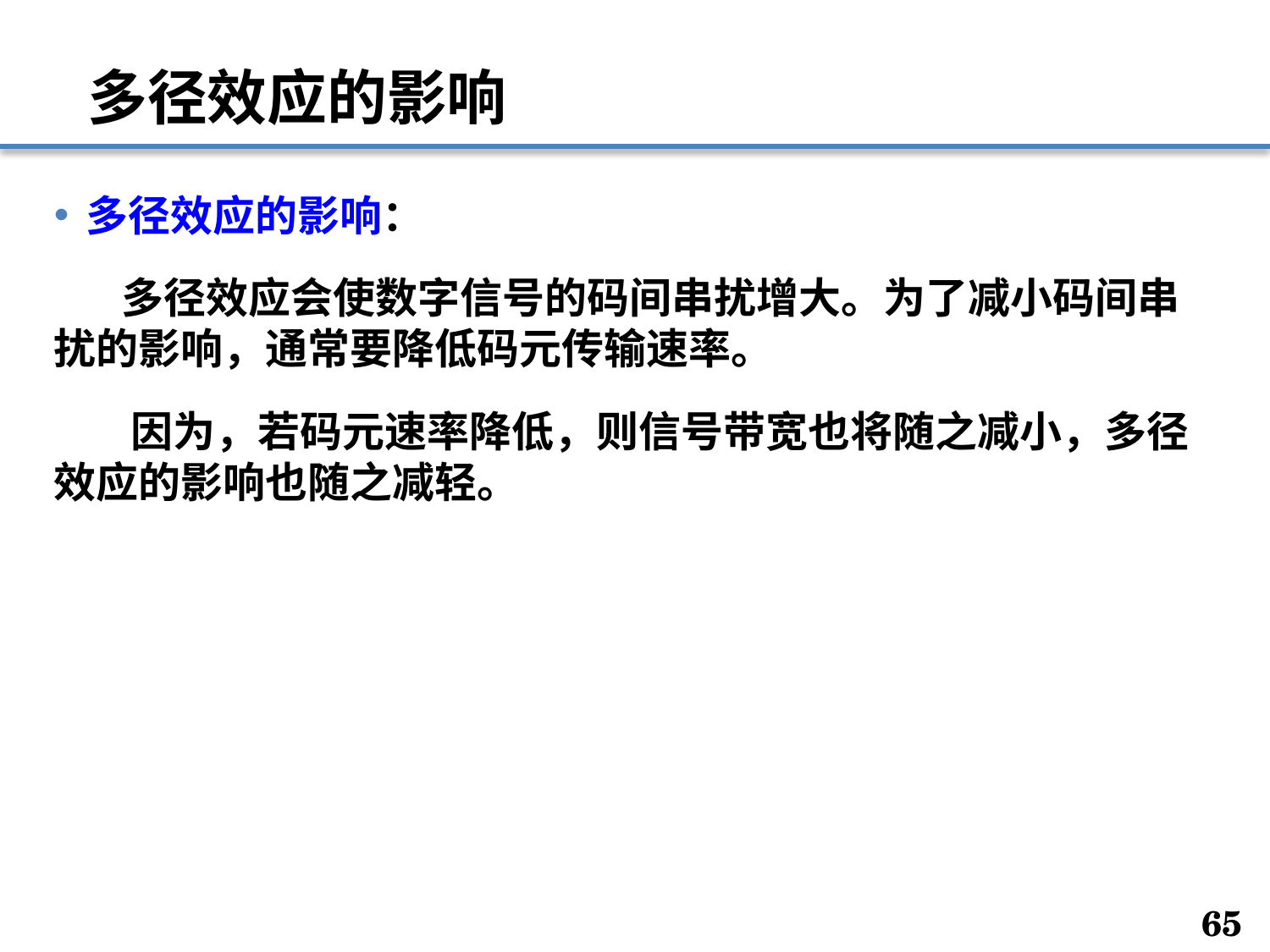

# 多径效应的影响
多径效应的影响：
      多径效应会使数字信号的码间串扰增大。为了减小码间串扰的影响，通常要降低码元传输速率。
       因为，若码元速率降低，则信号带宽也将随之减小，多径效应的影响也随之减轻。
65